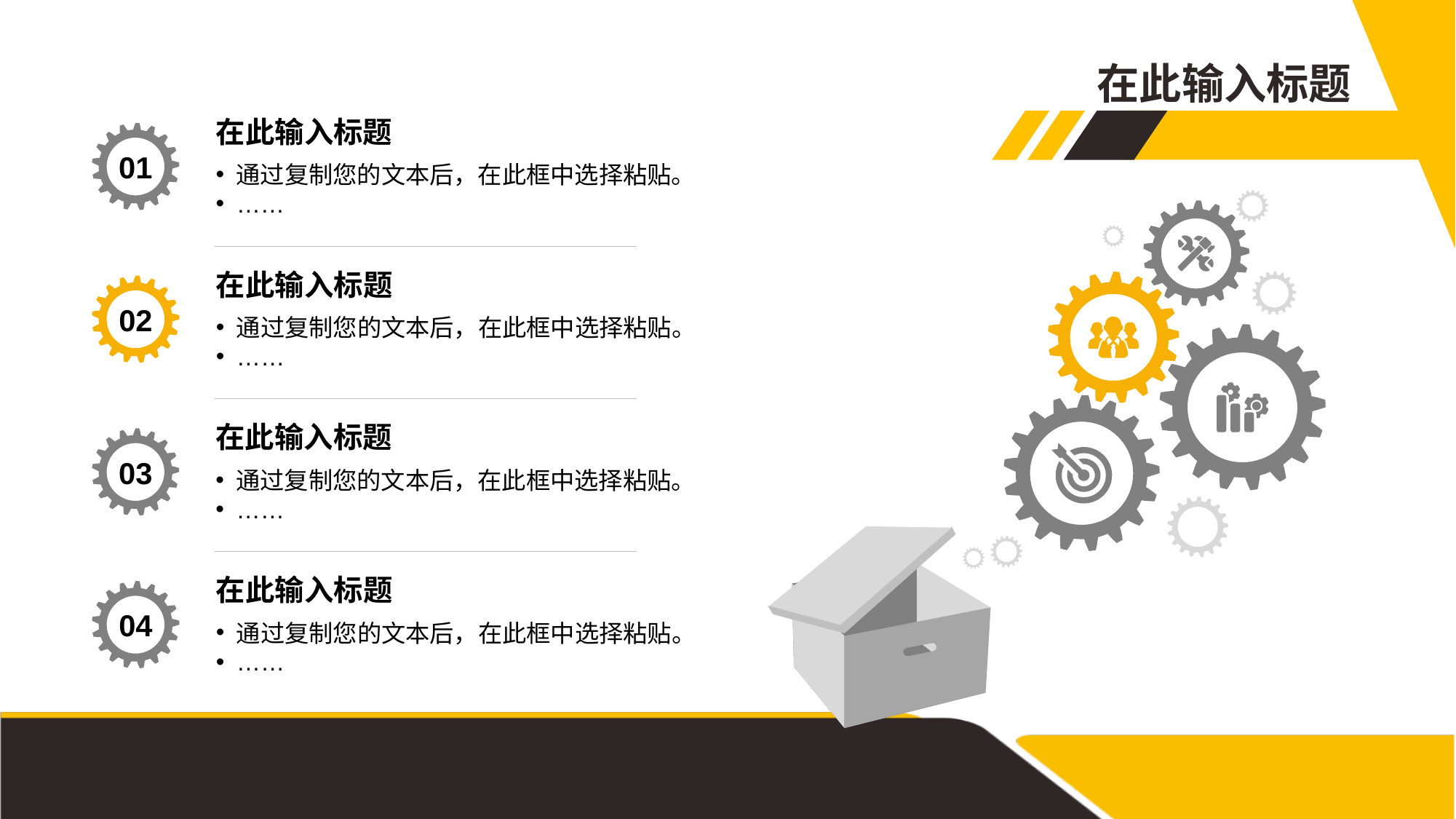

在此输入标题
在此输入标题
通过复制您的文本后，在此框中选择粘贴。
……
01
02
03
04
在此输入标题
通过复制您的文本后，在此框中选择粘贴。
……
在此输入标题
通过复制您的文本后，在此框中选择粘贴。
……
在此输入标题
通过复制您的文本后，在此框中选择粘贴。
……